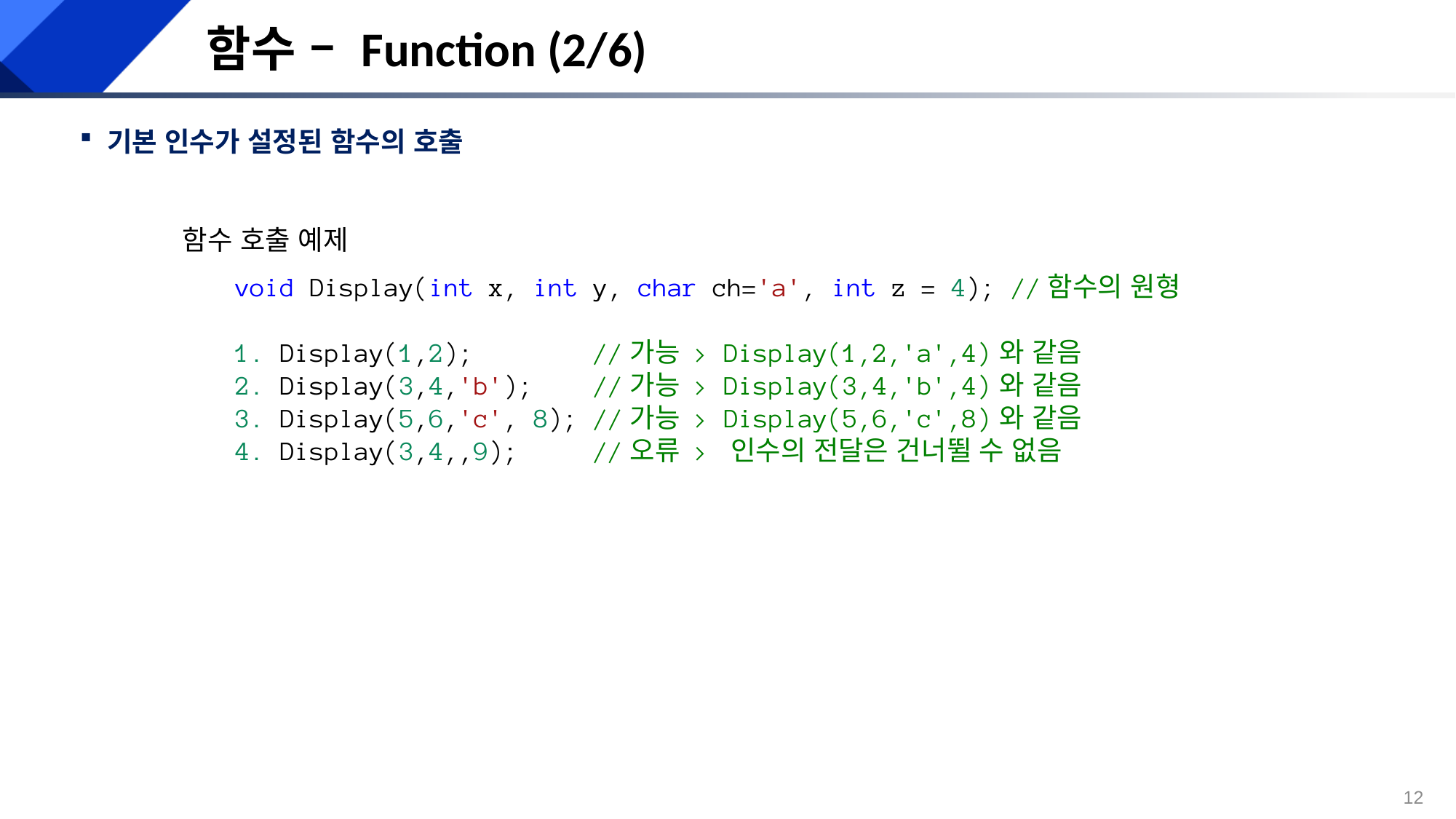

# 함수 – Function (2/6)
기본 인수가 설정된 함수의 호출

함수 호출 예제
void Display(int x, int y, char ch='a', int z = 4); //함수의 원형
1. Display(1,2);        //가능 > Display(1,2,'a',4)와 같음
2. Display(3,4,'b');    //가능 > Display(3,4,'b',4)와 같음
3. Display(5,6,'c', 8); //가능 > Display(5,6,'c',8)와 같음
4. Display(3,4,,9);     //오류 > 인수의 전달은 건너뛸 수 없음
12